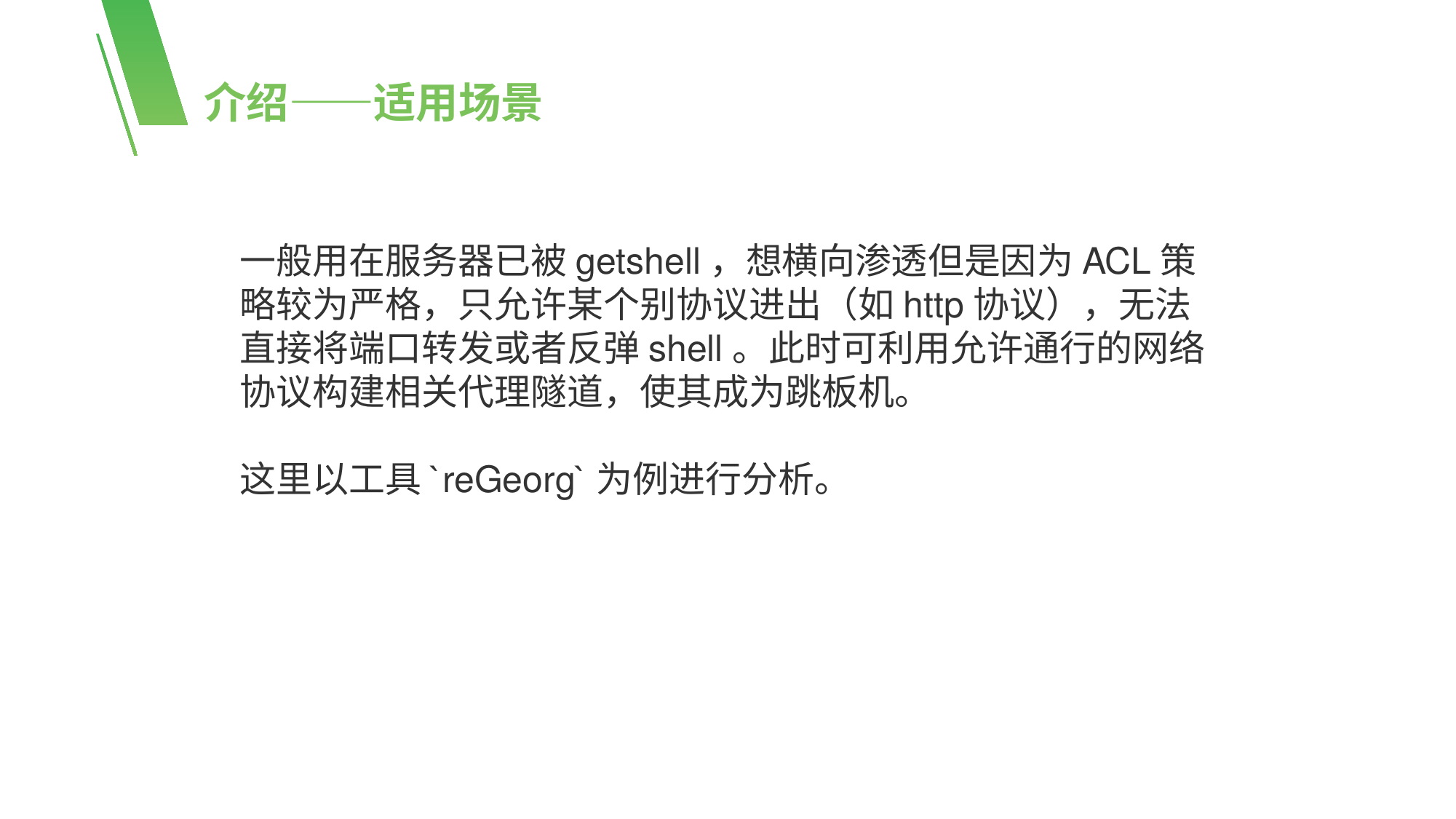

介绍——适用场景
一般用在服务器已被getshell，想横向渗透但是因为ACL策略较为严格，只允许某个别协议进出（如http协议），无法直接将端口转发或者反弹shell。此时可利用允许通行的网络协议构建相关代理隧道，使其成为跳板机。

这里以工具`reGeorg`为例进行分析。